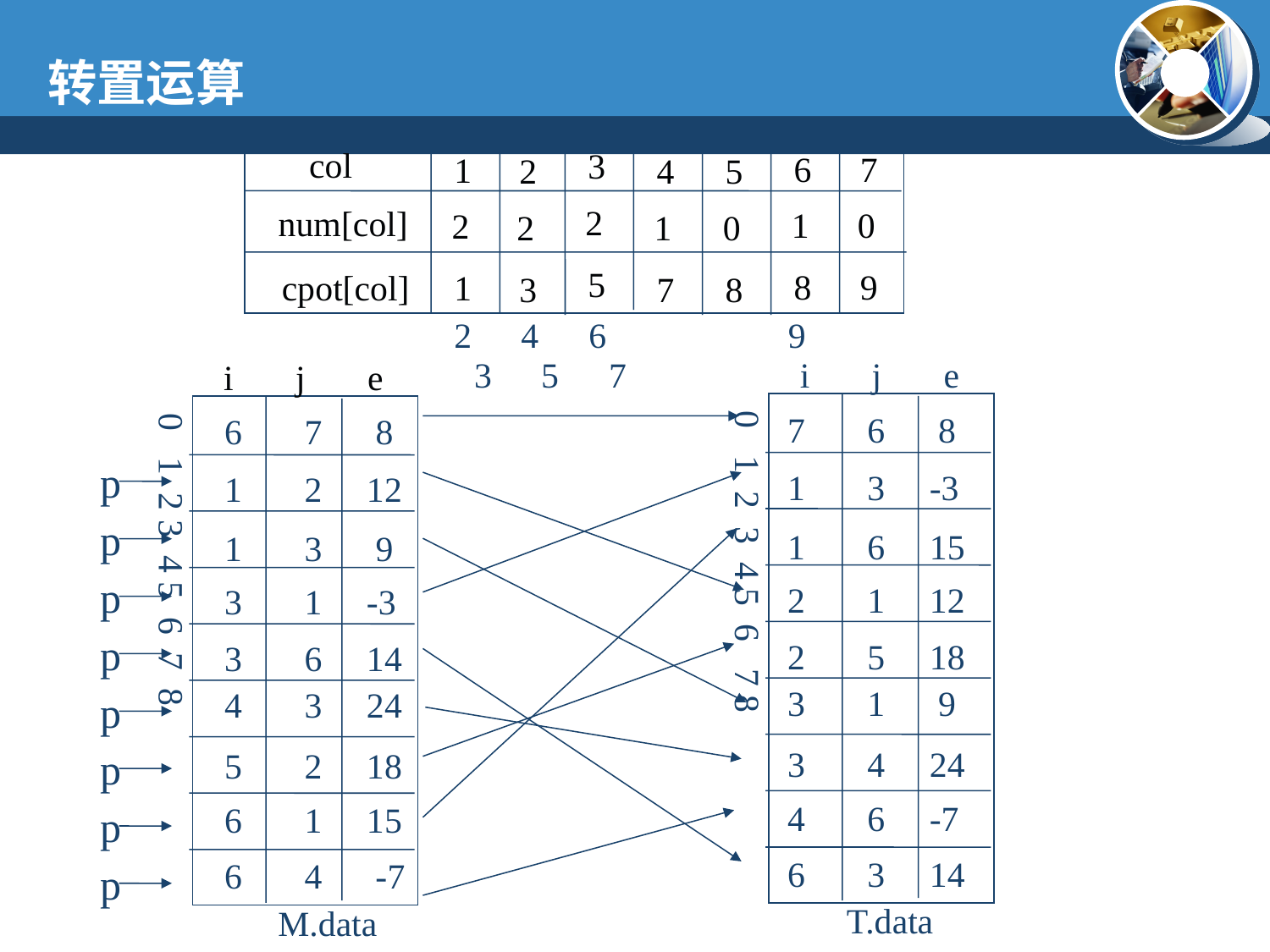

转置运算
#

3
2
5

6
1
8

1
2
1

2
2
3

4
1
7

5
0
8
col
7

num[col]
0

9
cpot[col]
2
4
6
9
3
5
7
i       j       e

0   1  2  3  4 5  6   7 8
T.data
i       j       e

6       7      8
1       2     12
1       3      9
3       1     -3
3       6     14
4       3     24
5       2     18
6       1     15
6       4      -7
0   1  2 3  4 5  6  7  8
M.data
7       6      8

p

1       3     -3

p

1       6     15

p

2       1     12
p

2       5     18

3       1      9
p

3       4     24
p

4       6     -7
p

6       3     14
p